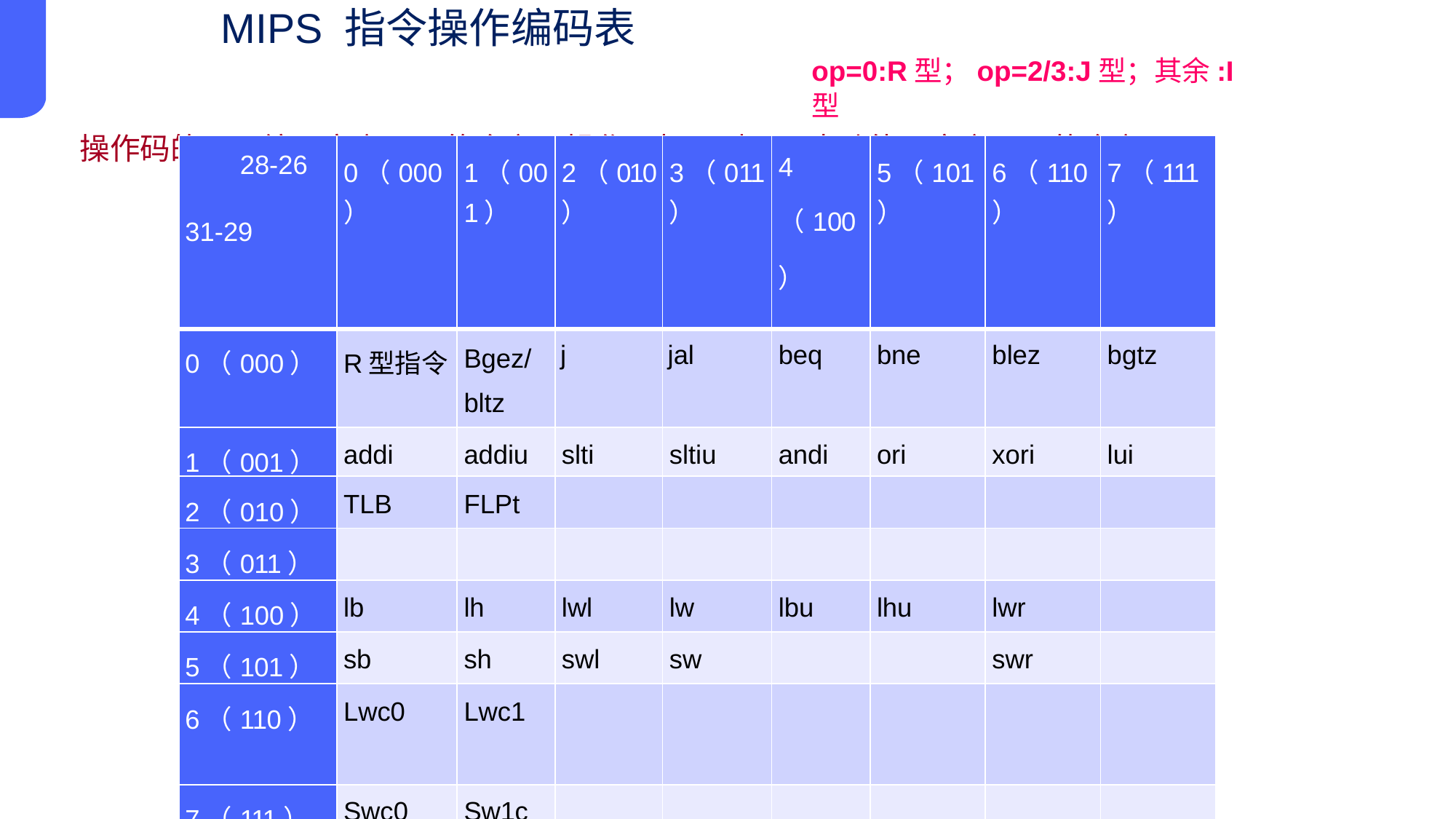

MIPS 指令操作编码表
op=0:R型；op=2/3:J型；其余:I型
操作码的不同编码定义不同的含义，操作码相同时，再由功能码定义不同的含义!
| 28-26 31-29 | 0（000） | 1（001） | 2（010） | 3（011） | 4 （100） | 5（101） | 6（110） | 7（111） |
| --- | --- | --- | --- | --- | --- | --- | --- | --- |
| 0（000） | R型指令 | Bgez/ bltz | j | jal | beq | bne | blez | bgtz |
| 1（001） | addi | addiu | slti | sltiu | andi | ori | xori | lui |
| 2（010） | TLB | FLPt |  |  |  |  |  |  |
| 3（011） |  |  |  |  |  |  |  |  |
| 4（100） | lb | lh | lwl | lw | lbu | lhu | lwr |  |
| 5（101） | sb | sh | swl | sw |  |  | swr |  |
| 6（110） | Lwc0 | Lwc1 |  |  |  |  |  |  |
| 7（111） | Swc0 | Sw1c |  |  |  |  |  |  |